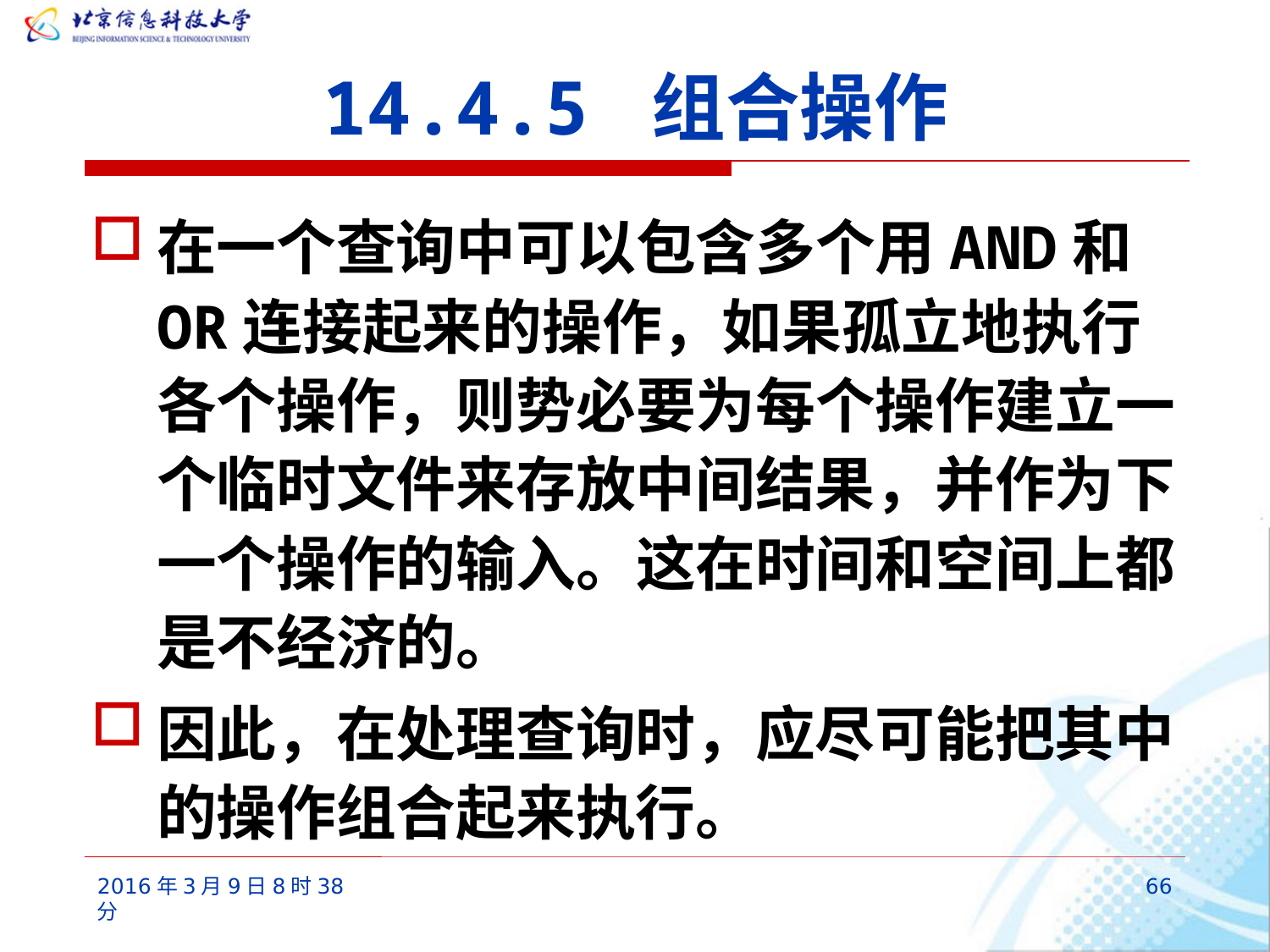

# 14.4.5 组合操作
在一个查询中可以包含多个用AND和OR连接起来的操作，如果孤立地执行各个操作，则势必要为每个操作建立一个临时文件来存放中间结果，并作为下一个操作的输入。这在时间和空间上都是不经济的。
因此，在处理查询时，应尽可能把其中的操作组合起来执行。
2016年3月9日8时38分
66